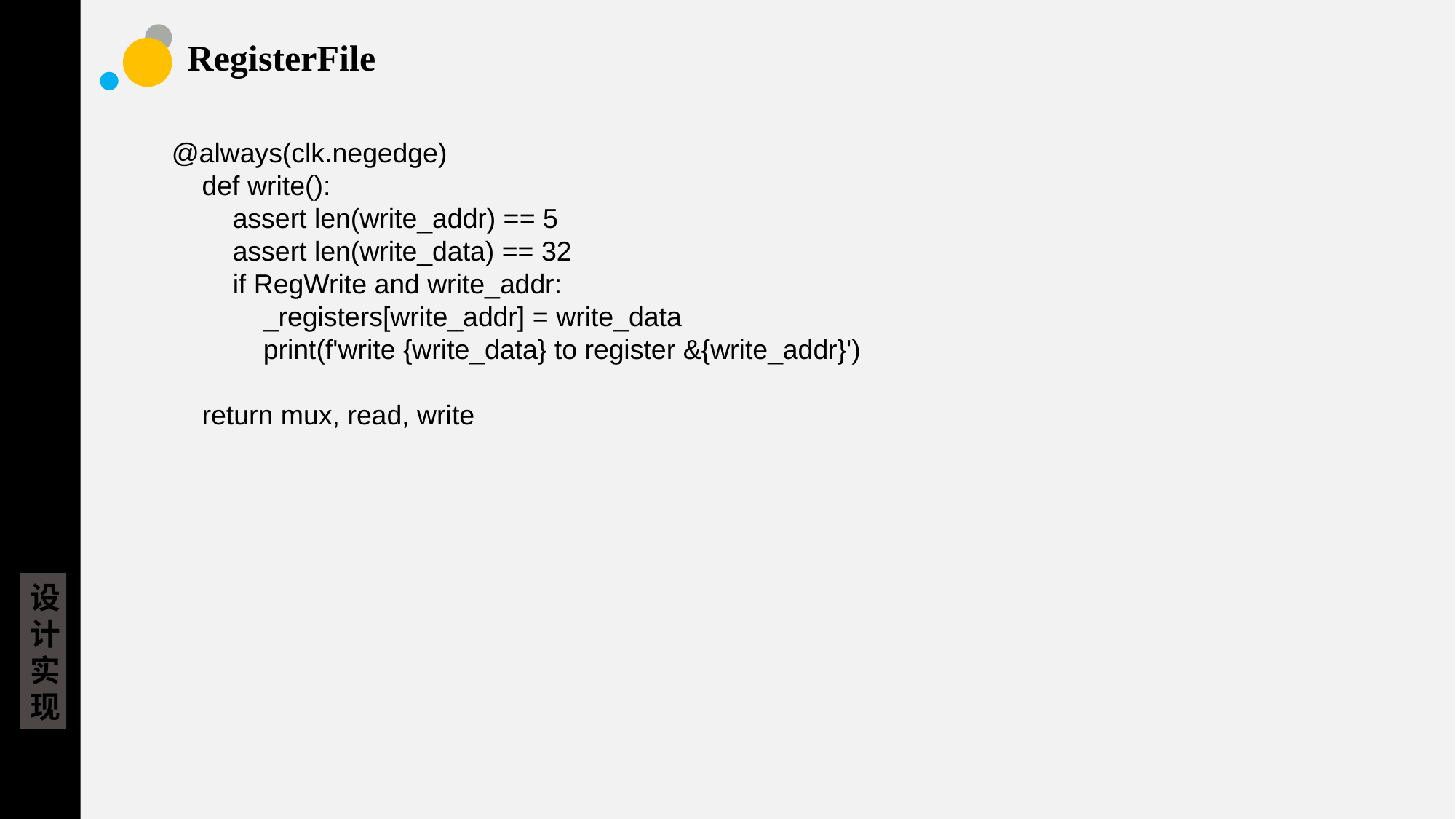

# RegisterFile
问题提出

@always(clk.negedge)
    def write():
        assert len(write_addr) == 5
        assert len(write_data) == 32
        if RegWrite and write_addr:
            _registers[write_addr] = write_data
            print(f'write {write_data} to register &{write_addr}')

    return mux, read, write
文献综述
设计实现